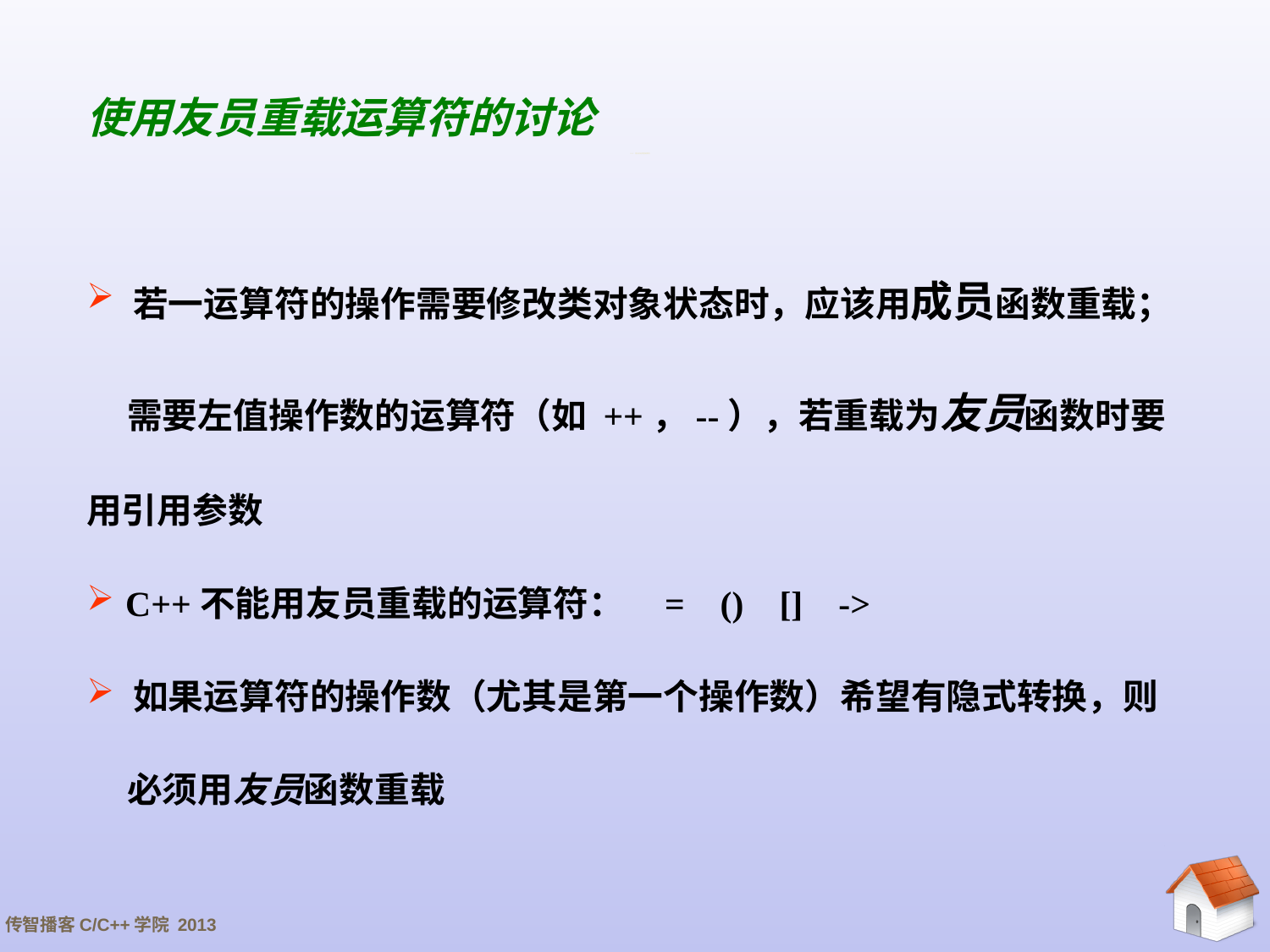

使用友员重载运算符的讨论
# 6.2.2  用友员函数重载算符
 若一运算符的操作需要修改类对象状态时，应该用成员函数重载；
    需要左值操作数的运算符（如 ++，--），若重载为友员函数时要用引用参数
 C++不能用友员重载的运算符：    =    ()    []    ->
 如果运算符的操作数（尤其是第一个操作数）希望有隐式转换，则
    必须用友员函数重载